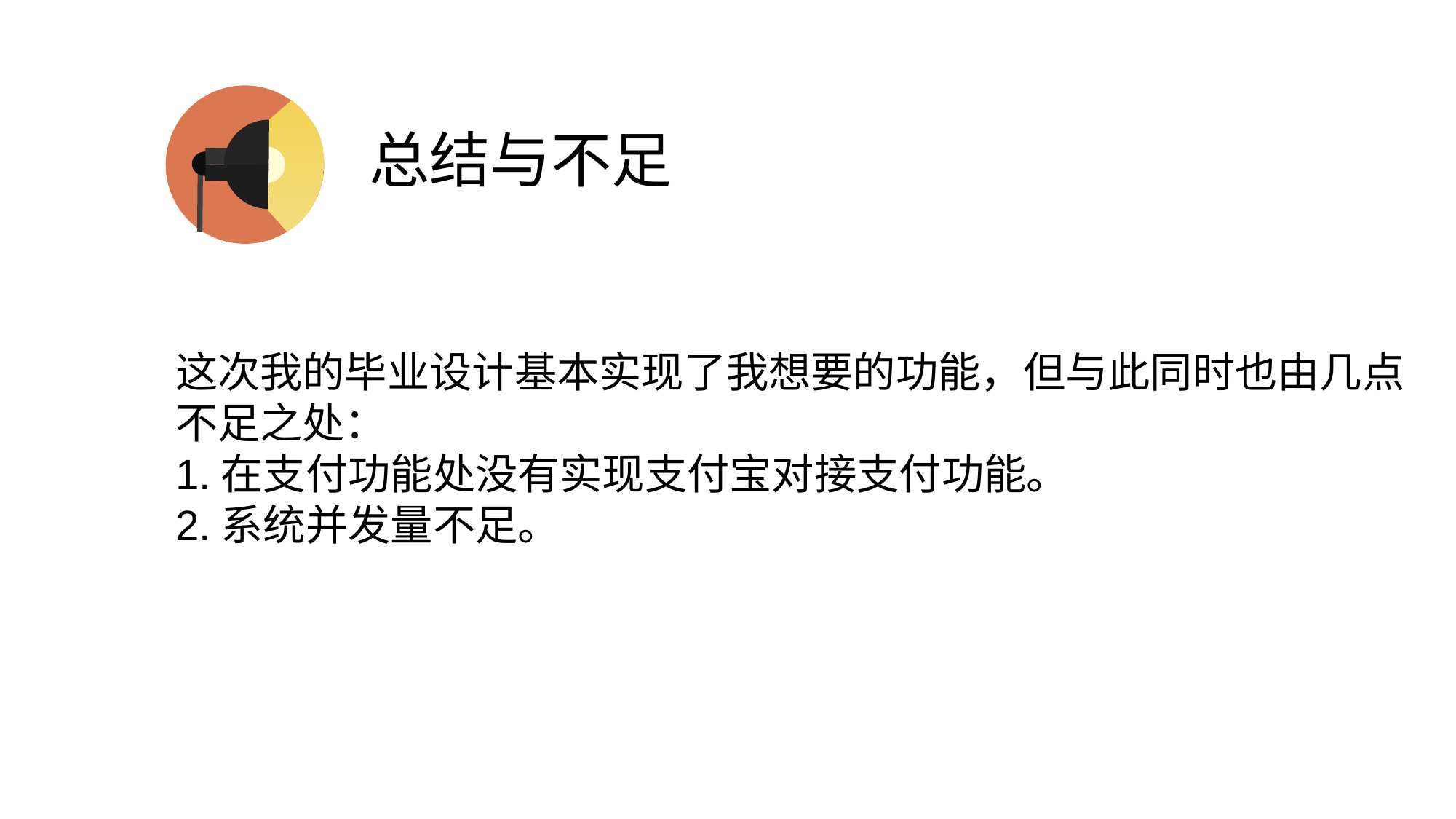

总结与不足
这次我的毕业设计基本实现了我想要的功能，但与此同时也由几点不足之处：
1.在支付功能处没有实现支付宝对接支付功能。
2.系统并发量不足。